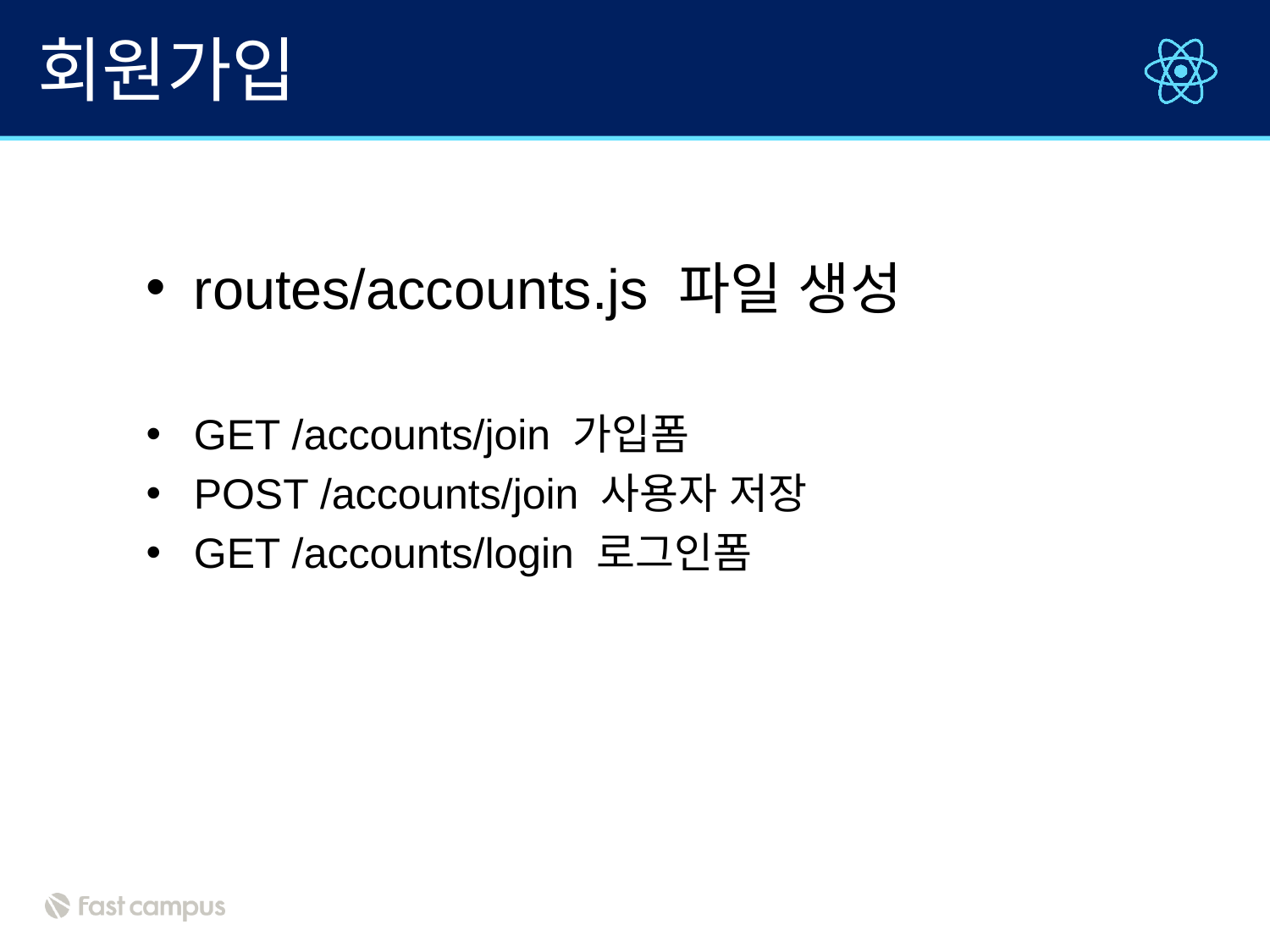

# 회원가입
routes/accounts.js 파일 생성

GET /accounts/join 가입폼
POST /accounts/join 사용자 저장
GET /accounts/login 로그인폼